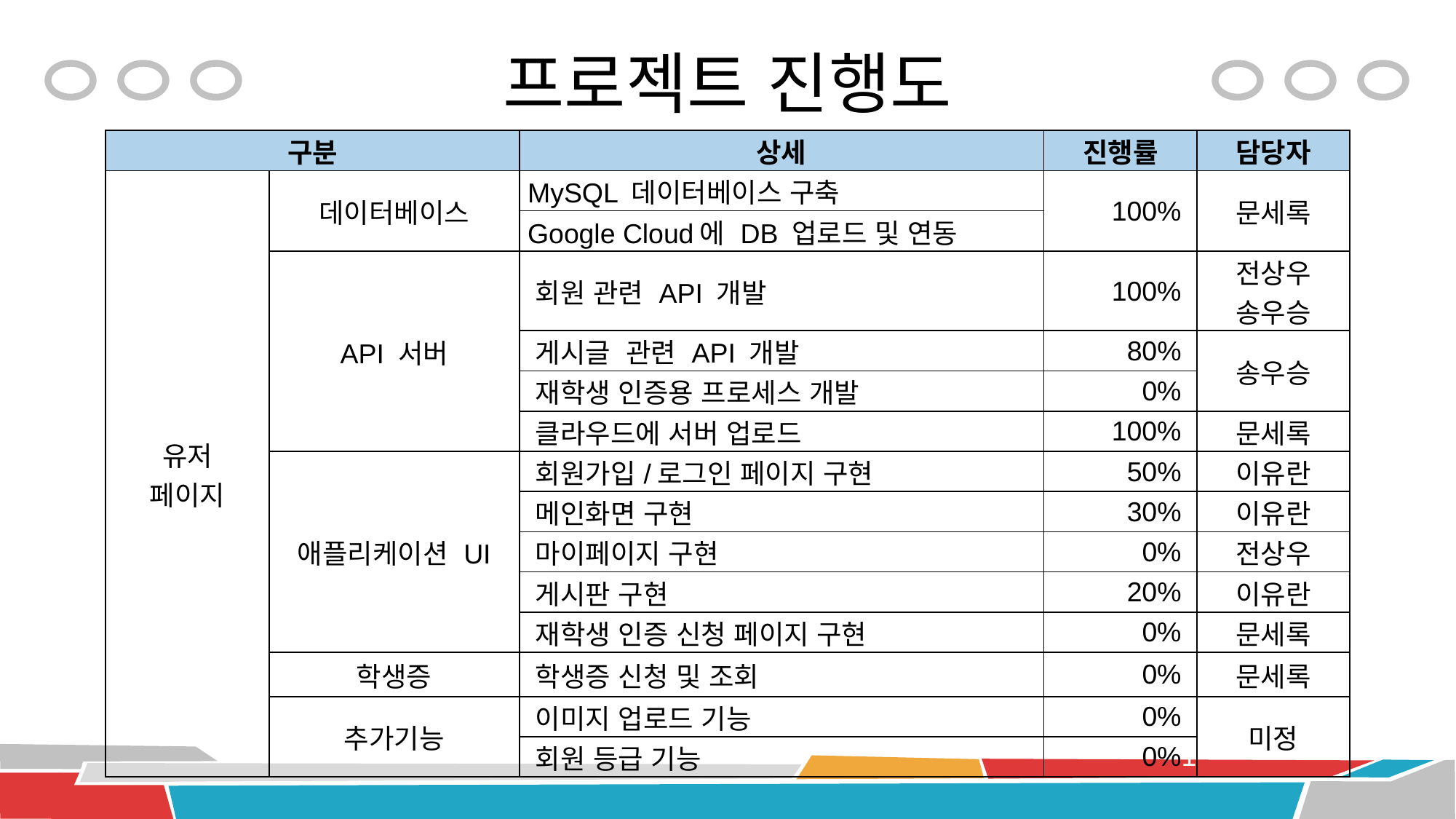

# 프로젝트 진행도
| 구분 |  | 상세 | 진행률 | 담당자 |
| --- | --- | --- | --- | --- |
| 유저 페이지 | 데이터베이스 | MySQL 데이터베이스 구축 | 100%1 | 문세록 |
|  |  | Google Cloud에 DB 업로드 및 연동 |  |  |
|  | API 서버 | 회원 관련 API 개발 | 100%1 | 전상우 송우승 |
|  |  | 게시글 관련 API 개발 | 80%1 | 송우승 |
|  |  | 재학생 인증용 프로세스 개발 | 0%1 |  |
|  |  | 클라우드에 서버 업로드 | 100%1 | 문세록 |
|  | 애플리케이션 UI | 회원가입/로그인 페이지 구현 | 50%1 | 이유란 |
|  |  | 메인화면 구현 | 30%1 | 이유란 |
|  |  | 마이페이지 구현 | 0%1 | 전상우 |
|  |  | 게시판 구현 | 20%1 | 이유란 |
|  |  | 재학생 인증 신청 페이지 구현 | 0%1 | 문세록 |
|  | 학생증 | 학생증 신청 및 조회 | 0%1 | 문세록 |
|  | 추가기능 | 이미지 업로드 기능 | 0%1 | 미정 |
|  |  | 회원 등급 기능 | 0%1 |  |